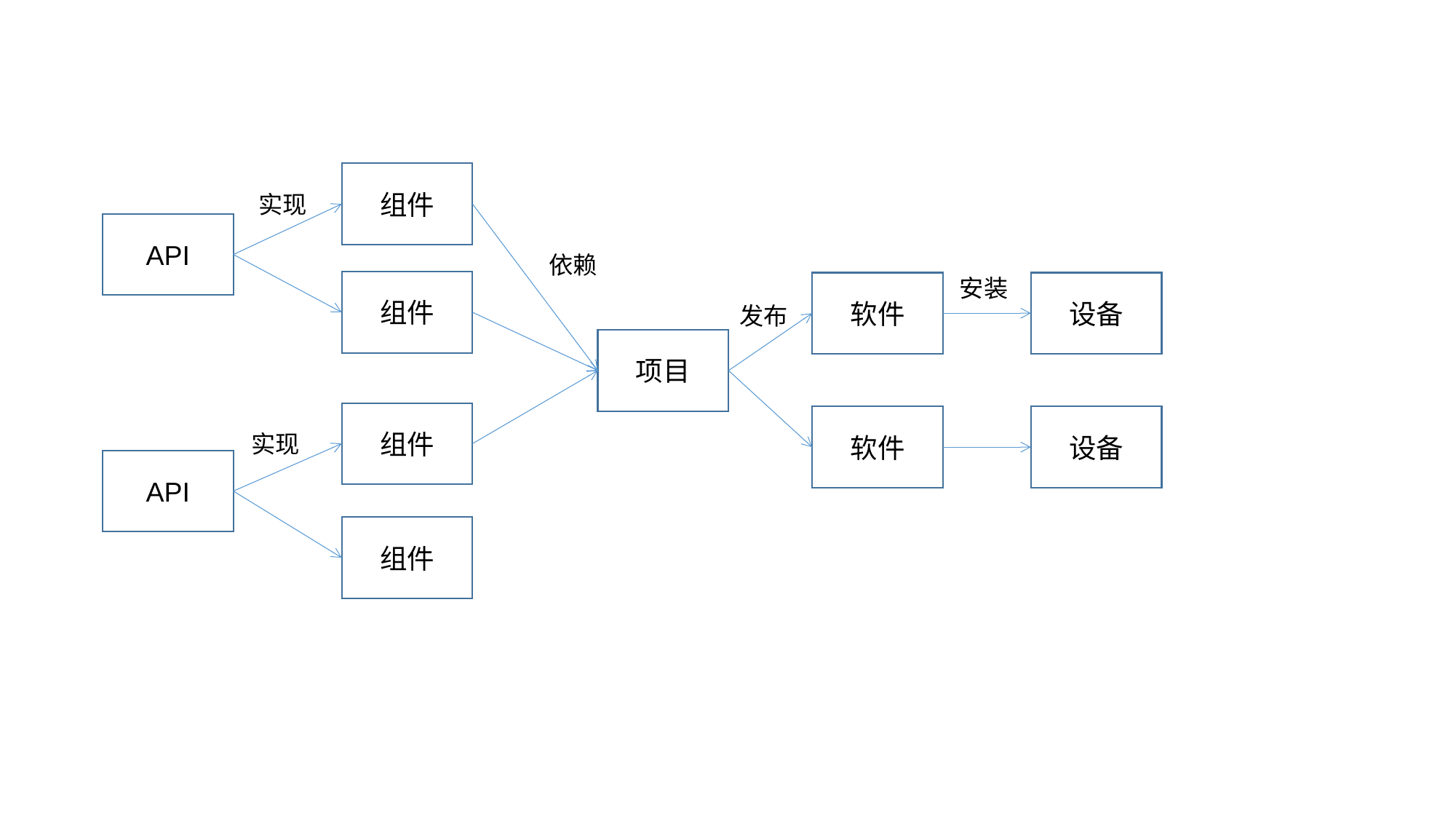

组件
实现
API
依赖
安装
组件
软件
设备
发布
项目
组件
软件
设备
实现
API
组件